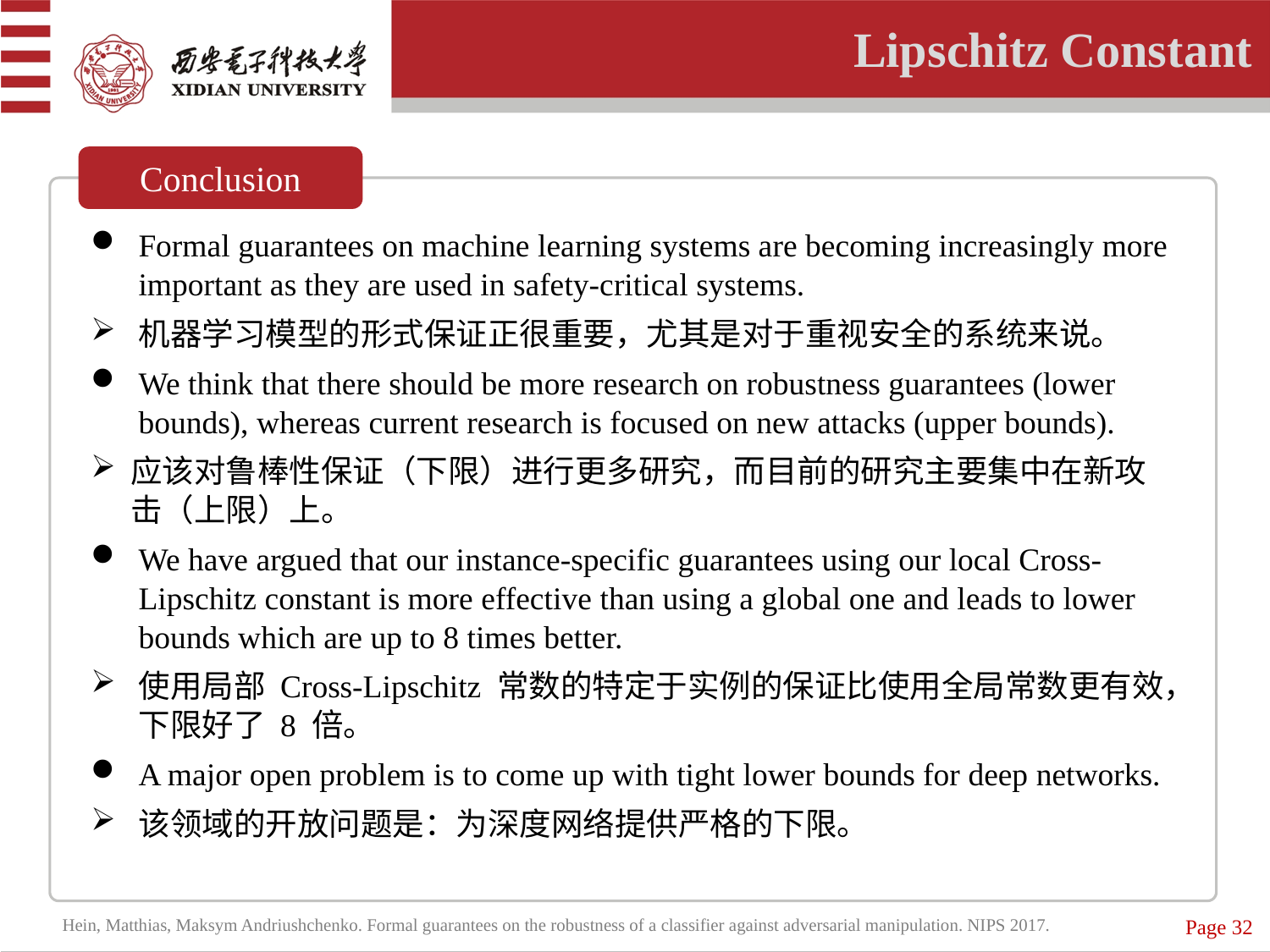

Lipschitz Constant
Conclusion

Formal guarantees on machine learning systems are becoming increasingly more important as they are used in safety-critical systems.
机器学习模型的形式保证正很重要，尤其是对于重视安全的系统来说。
We think that there should be more research on robustness guarantees (lower bounds), whereas current research is focused on new attacks (upper bounds).
应该对鲁棒性保证（下限）进行更多研究，而目前的研究主要集中在新攻击（上限）上。
We have argued that our instance-specific guarantees using our local Cross-Lipschitz constant is more effective than using a global one and leads to lower bounds which are up to 8 times better.
使用局部 Cross-Lipschitz 常数的特定于实例的保证比使用全局常数更有效，下限好了 8 倍。
A major open problem is to come up with tight lower bounds for deep networks.
该领域的开放问题是：为深度网络提供严格的下限。
Page 32
Hein, Matthias, Maksym Andriushchenko. Formal guarantees on the robustness of a classifier against adversarial manipulation. NIPS 2017.